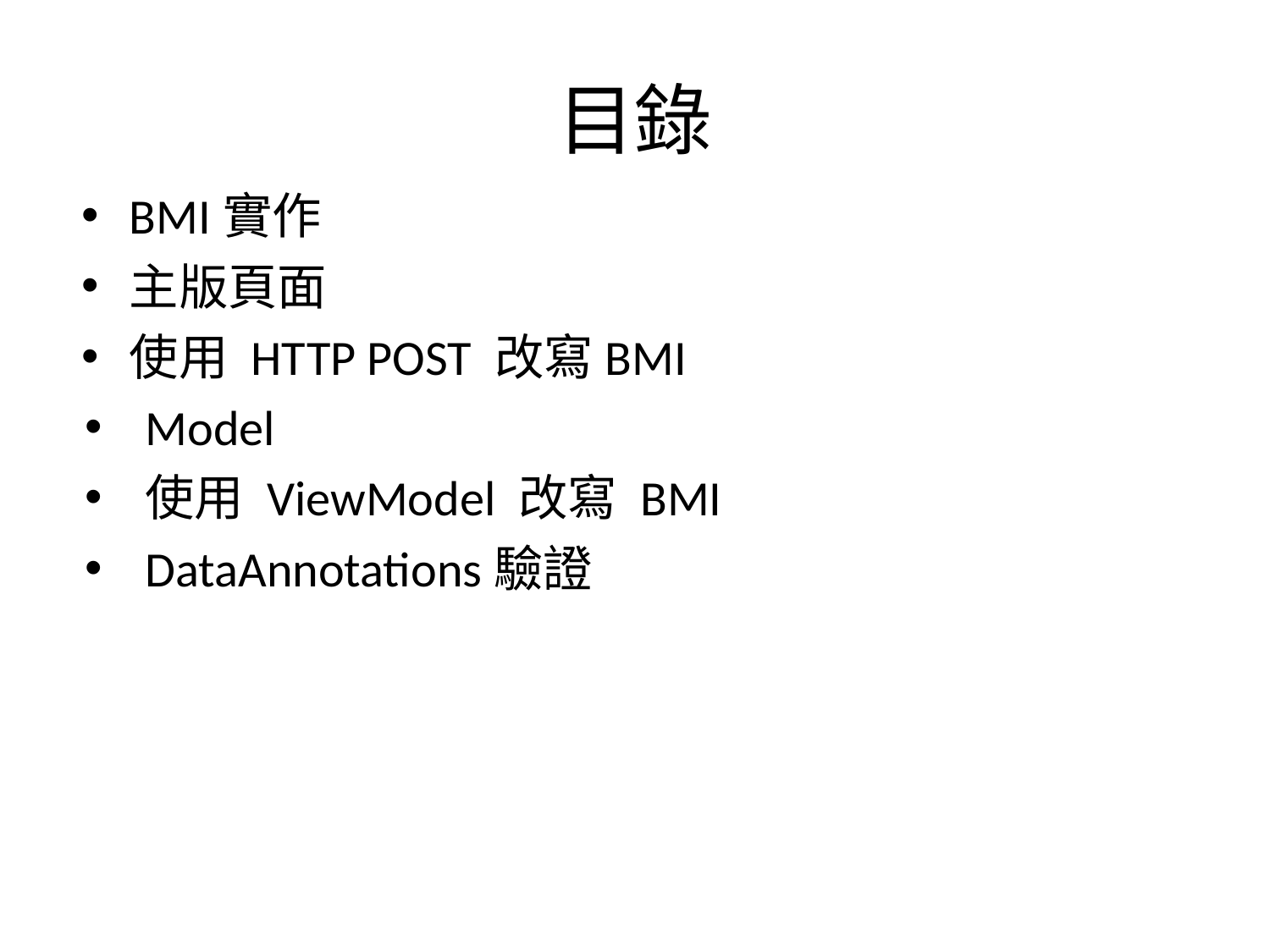

# 目錄
BMI實作
主版頁面
使用 HTTP POST 改寫BMI
Model
使用 ViewModel 改寫 BMI
DataAnnotations驗證